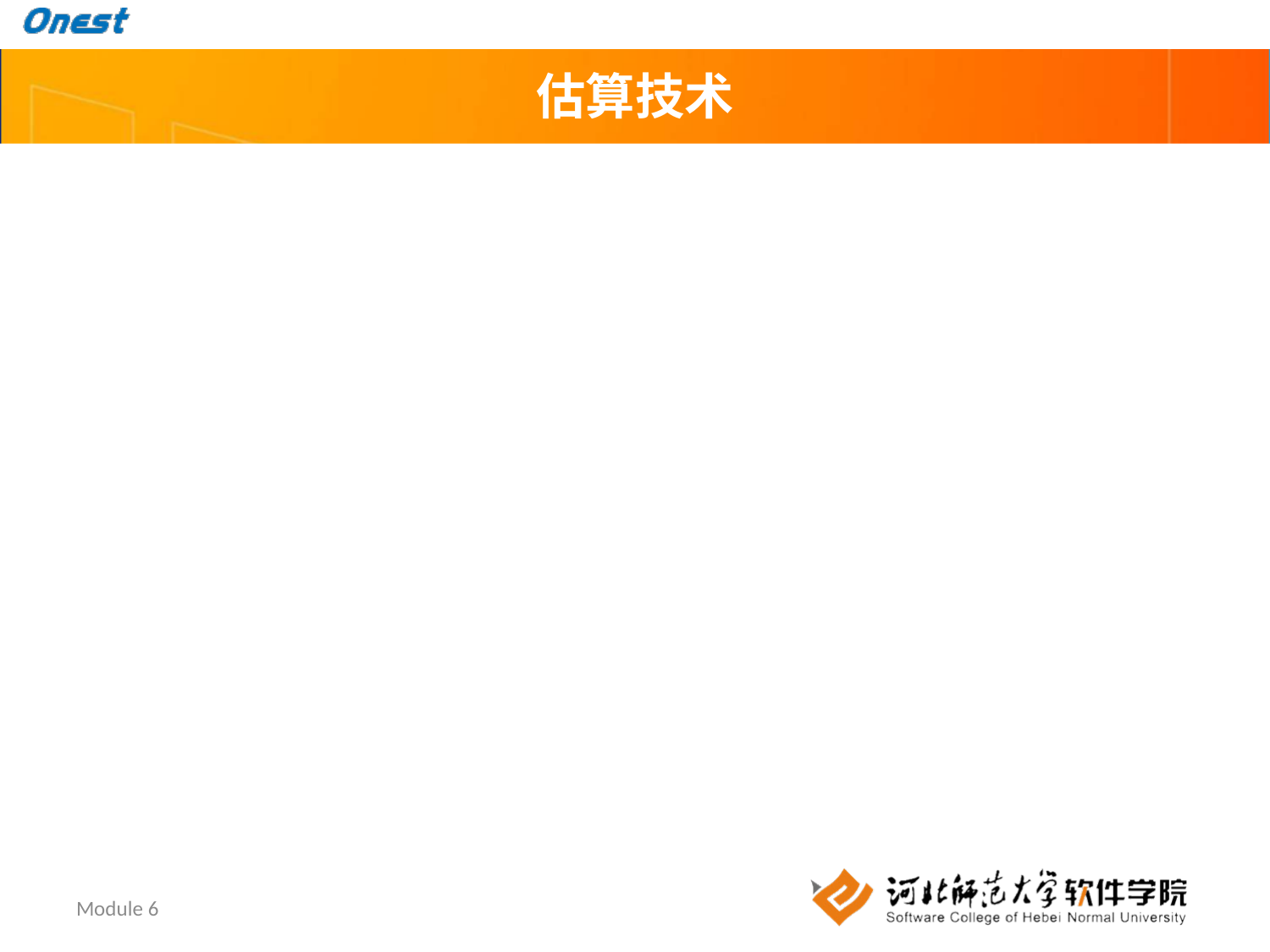

# 估算技术
采用自底向上的方式进行估算
使用加权平均方式估算任务的持续时间:(最乐观+4*最可能+最悲观)/6
估算结果应乘以估算系数(1.5/6或根据情况确定)
使用原型帮助进行估算
将缓冲时间作为单独的任务

Module 6